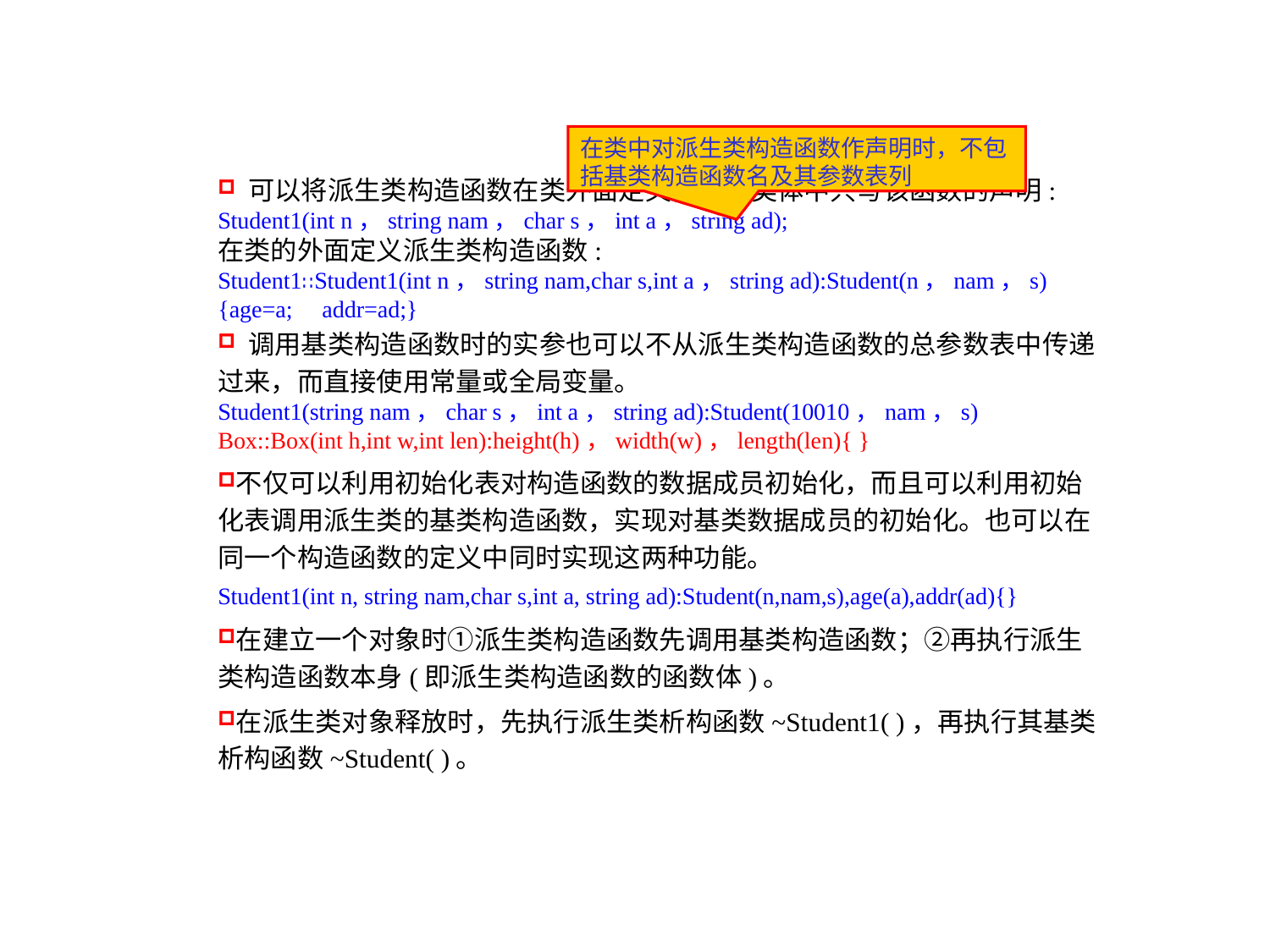

在类中对派生类构造函数作声明时，不包括基类构造函数名及其参数表列
 可以将派生类构造函数在类外面定义，而在类体中只写该函数的声明:
Student1(int n，string nam，char s，int a，string ad);
在类的外面定义派生类构造函数:
Student1∷Student1(int n，string nam,char s,int a，string ad):Student(n，nam，s)
{age=a;     addr=ad;}
 调用基类构造函数时的实参也可以不从派生类构造函数的总参数表中传递过来，而直接使用常量或全局变量。
Student1(string nam，char s，int a，string ad):Student(10010，nam，s)
Box::Box(int h,int w,int len):height(h)，width(w)，length(len){ }
不仅可以利用初始化表对构造函数的数据成员初始化，而且可以利用初始化表调用派生类的基类构造函数，实现对基类数据成员的初始化。也可以在同一个构造函数的定义中同时实现这两种功能。
Student1(int n, string nam,char s,int a, string ad):Student(n,nam,s),age(a),addr(ad){}
在建立一个对象时①派生类构造函数先调用基类构造函数；②再执行派生类构造函数本身(即派生类构造函数的函数体)。
在派生类对象释放时，先执行派生类析构函数~Student1( )，再执行其基类析构函数~Student( )。